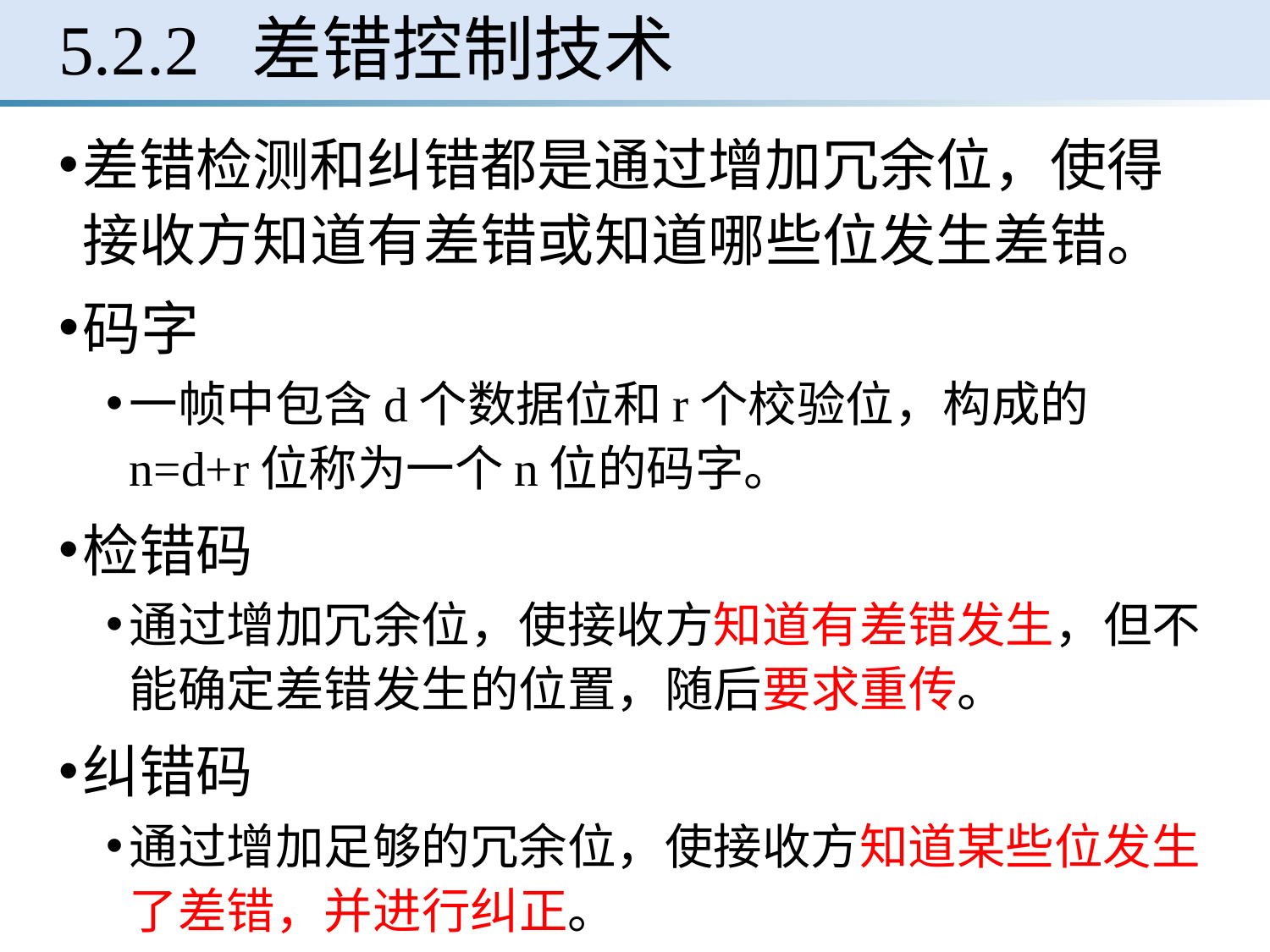

# 5.2.2  差错控制技术
差错检测和纠错都是通过增加冗余位，使得接收方知道有差错或知道哪些位发生差错。
码字
一帧中包含d个数据位和r个校验位，构成的n=d+r位称为一个n位的码字。
检错码
通过增加冗余位，使接收方知道有差错发生，但不能确定差错发生的位置，随后要求重传。
纠错码
通过增加足够的冗余位，使接收方知道某些位发生了差错，并进行纠正。